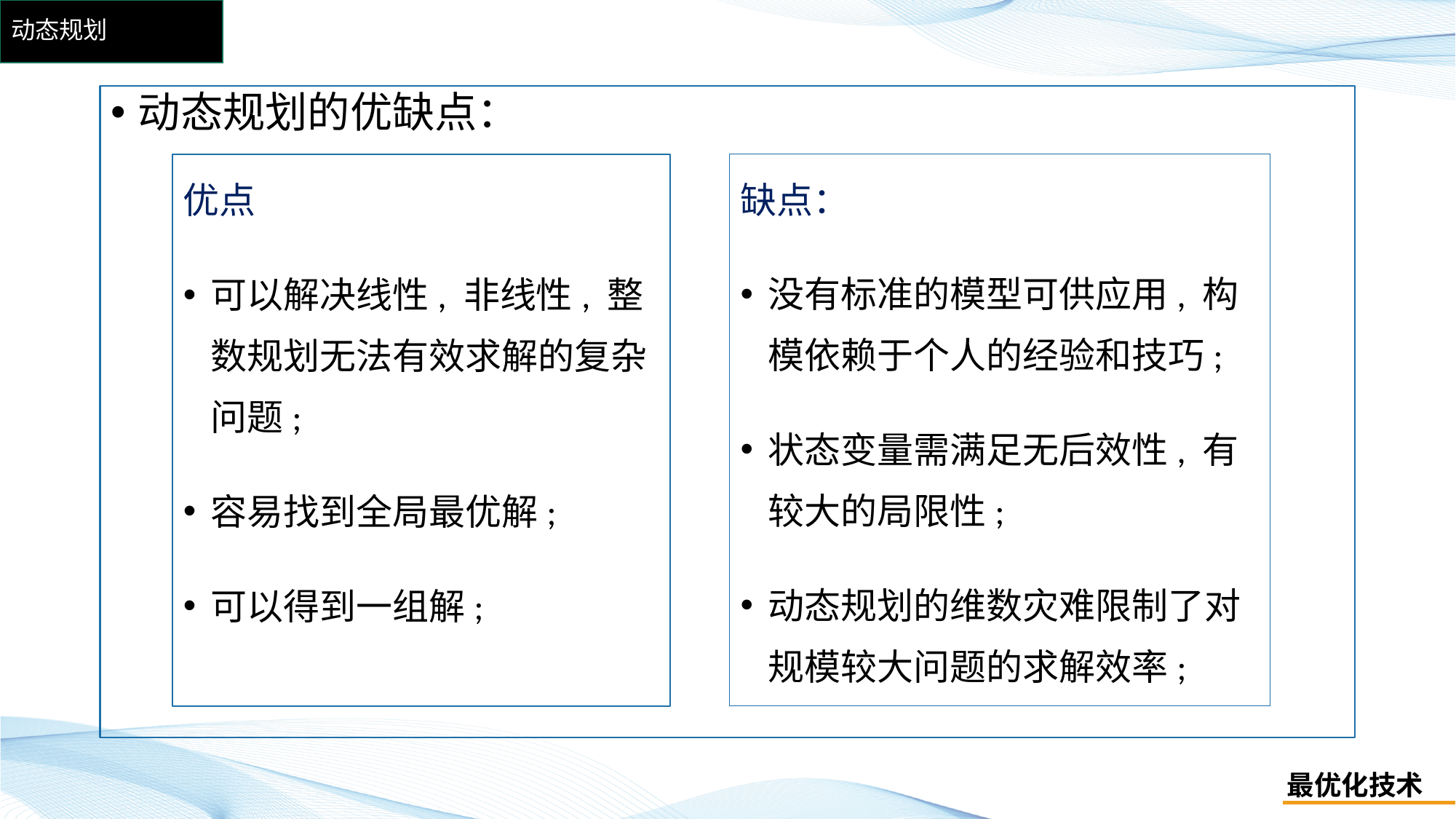

# 动态规划
动态规划的优缺点：
缺点：
没有标准的模型可供应用, 构模依赖于个人的经验和技巧;
状态变量需满足无后效性, 有较大的局限性;
动态规划的维数灾难限制了对规模较大问题的求解效率;

优点
可以解决线性, 非线性, 整数规划无法有效求解的复杂问题;
容易找到全局最优解;
可以得到一组解;